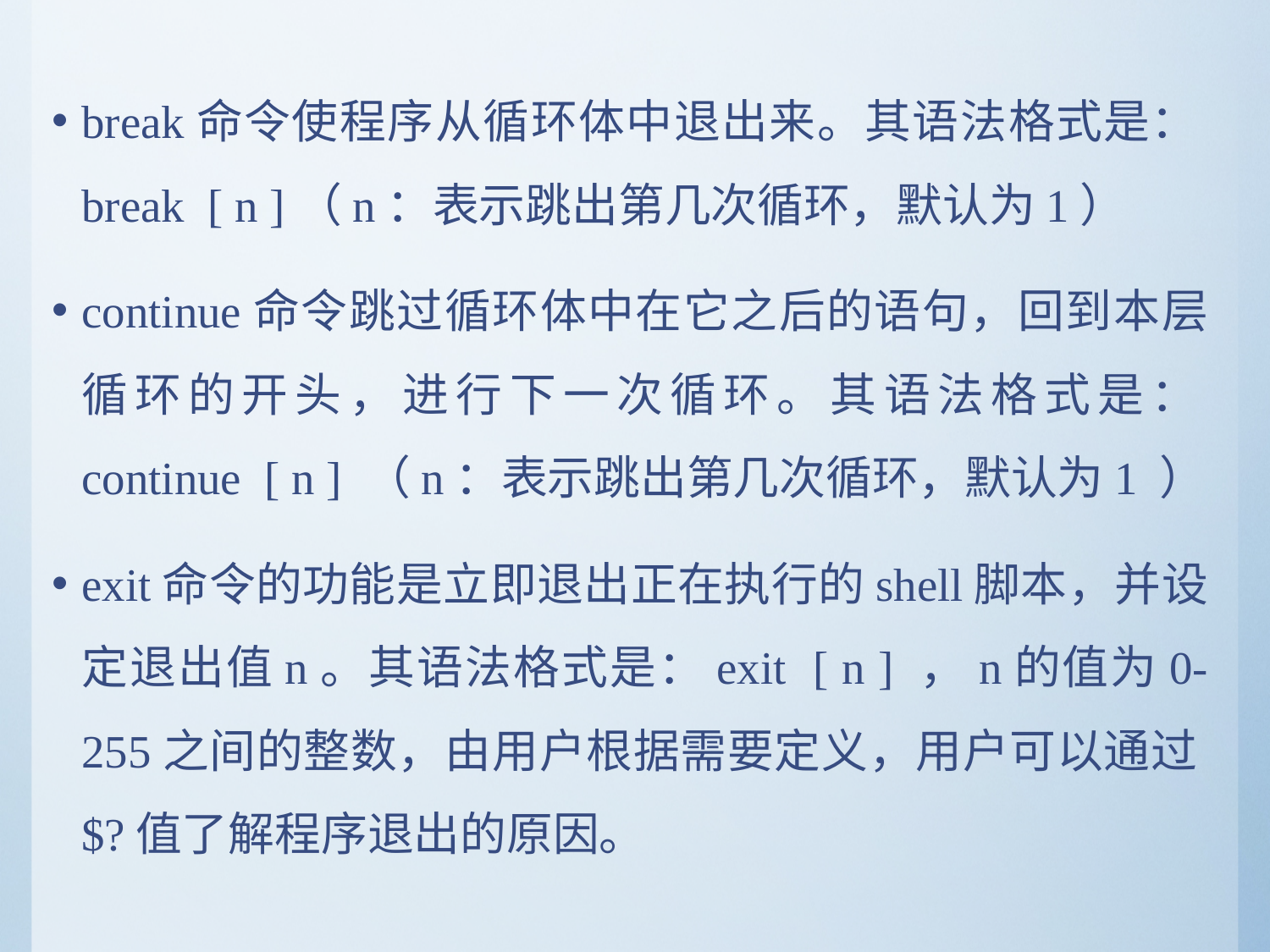

break命令使程序从循环体中退出来。其语法格式是：break  [ n ]（n：表示跳出第几次循环，默认为1）
continue命令跳过循环体中在它之后的语句，回到本层循环的开头，进行下一次循环。其语法格式是：continue  [ n ] （n：表示跳出第几次循环，默认为1 ）
exit命令的功能是立即退出正在执行的shell脚本，并设定退出值n。其语法格式是：exit  [ n ] ，n的值为0-255之间的整数，由用户根据需要定义，用户可以通过$?值了解程序退出的原因。